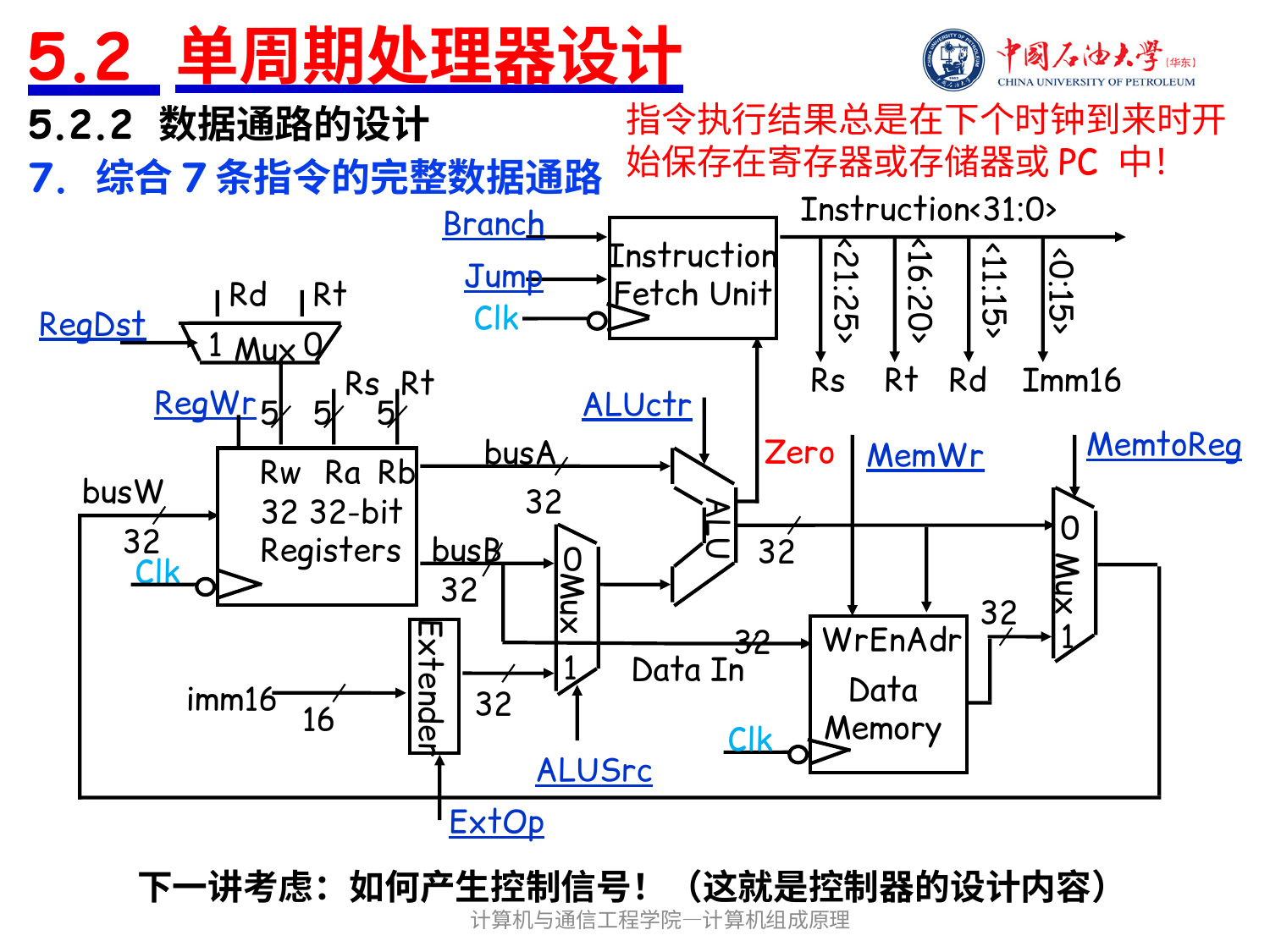

# 5.2 单周期处理器设计
指令执行结果总是在下个时钟到来时开始保存在寄存器或存储器或PC 中！
5.2.2 数据通路的设计

7. 综合7条指令的完整数据通路
Instruction<31:0>
Branch

Instruction
Fetch Unit

Jump
<21:25>
<16:20>
<11:15>
<0:15>
Rd
Rt

Clk
RegDst

1
0

Mux

Rs
Rt
Rd
Imm16
Rs
Rt

RegWr
ALUctr
5
5
5

MemtoReg
Zero
busA
MemWr

Rw
Ra
Rb

busW

32
32 32-bit
Registers

0
ALU

32

busB

32

0

Clk
Mux

32

Mux

32
1
WrEn
Adr

32

1

Data In

Extender
Data
Memory

imm16

32

16

Clk

ALUSrc

ExtOp

下一讲考虑：如何产生控制信号！（这就是控制器的设计内容）
计算机与通信工程学院—计算机组成原理
60